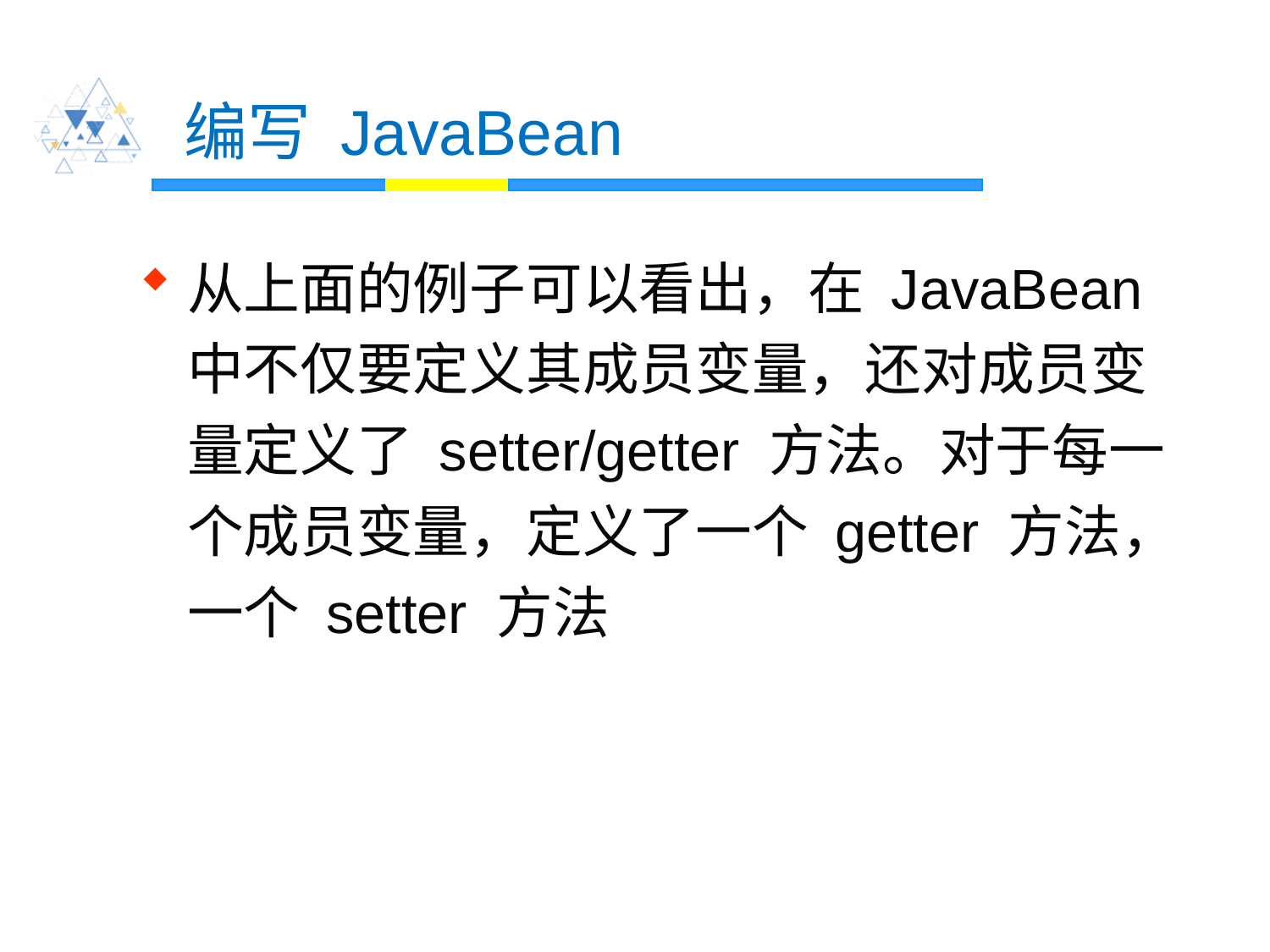

# 编写 JavaBean
从上面的例子可以看出，在 JavaBean 中不仅要定义其成员变量，还对成员变量定义了 setter/getter 方法。对于每一个成员变量，定义了一个 getter 方法，一个 setter 方法